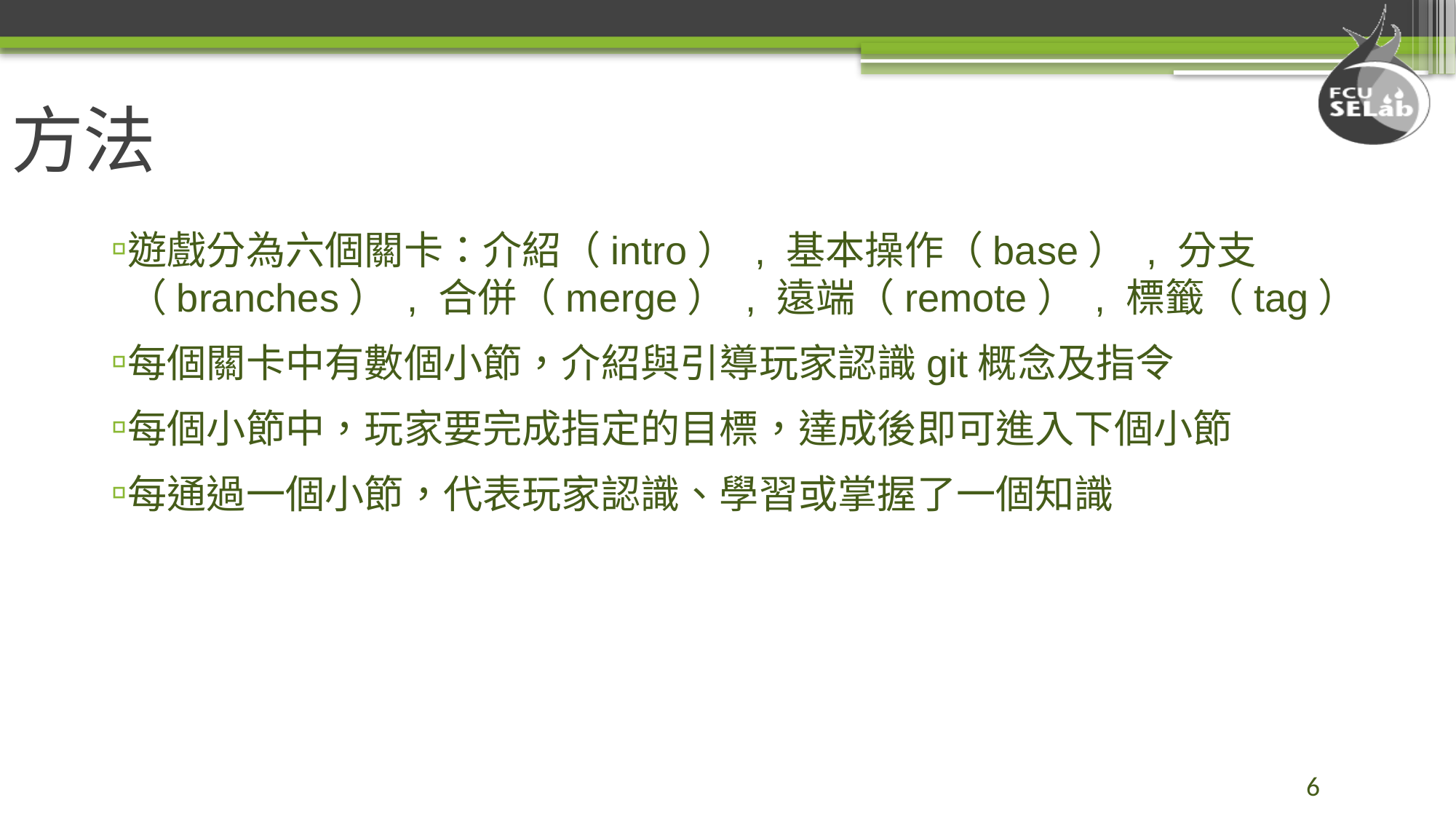

# 方法

遊戲分為六個關卡：介紹（intro） , 基本操作（base） , 分支（branches） , 合併（merge） , 遠端（remote） , 標籤（tag）
每個關卡中有數個小節，介紹與引導玩家認識git概念及指令
每個小節中，玩家要完成指定的目標，達成後即可進入下個小節
每通過一個小節，代表玩家認識、學習或掌握了一個知識

6